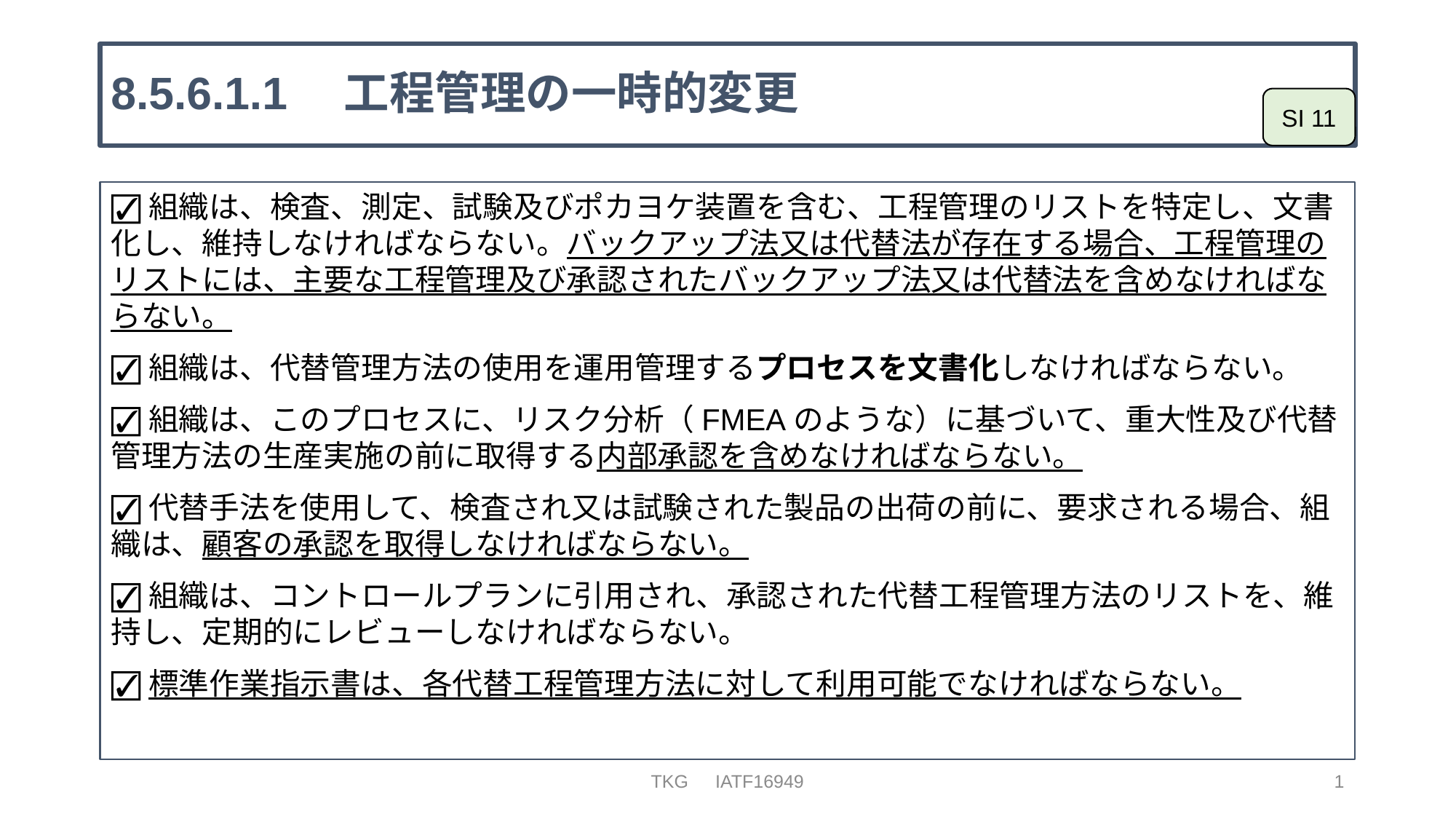

# 8.5.6.1.1　工程管理の一時的変更
SI 11
☑組織は、検査、測定、試験及びポカヨケ装置を含む、工程管理のリストを特定し、文書化し、維持しなければならない。バックアップ法又は代替法が存在する場合、工程管理のリストには、主要な工程管理及び承認されたバックアップ法又は代替法を含めなければならない。
☑組織は、代替管理方法の使用を運用管理するプロセスを文書化しなければならない。
☑組織は、このプロセスに、リスク分析（FMEAのような）に基づいて、重大性及び代替管理方法の生産実施の前に取得する内部承認を含めなければならない。
☑代替手法を使用して、検査され又は試験された製品の出荷の前に、要求される場合、組織は、顧客の承認を取得しなければならない。
☑組織は、コントロールプランに引用され、承認された代替工程管理方法のリストを、維持し、定期的にレビューしなければならない。
☑標準作業指示書は、各代替工程管理方法に対して利用可能でなければならない。
TKG　IATF16949
1